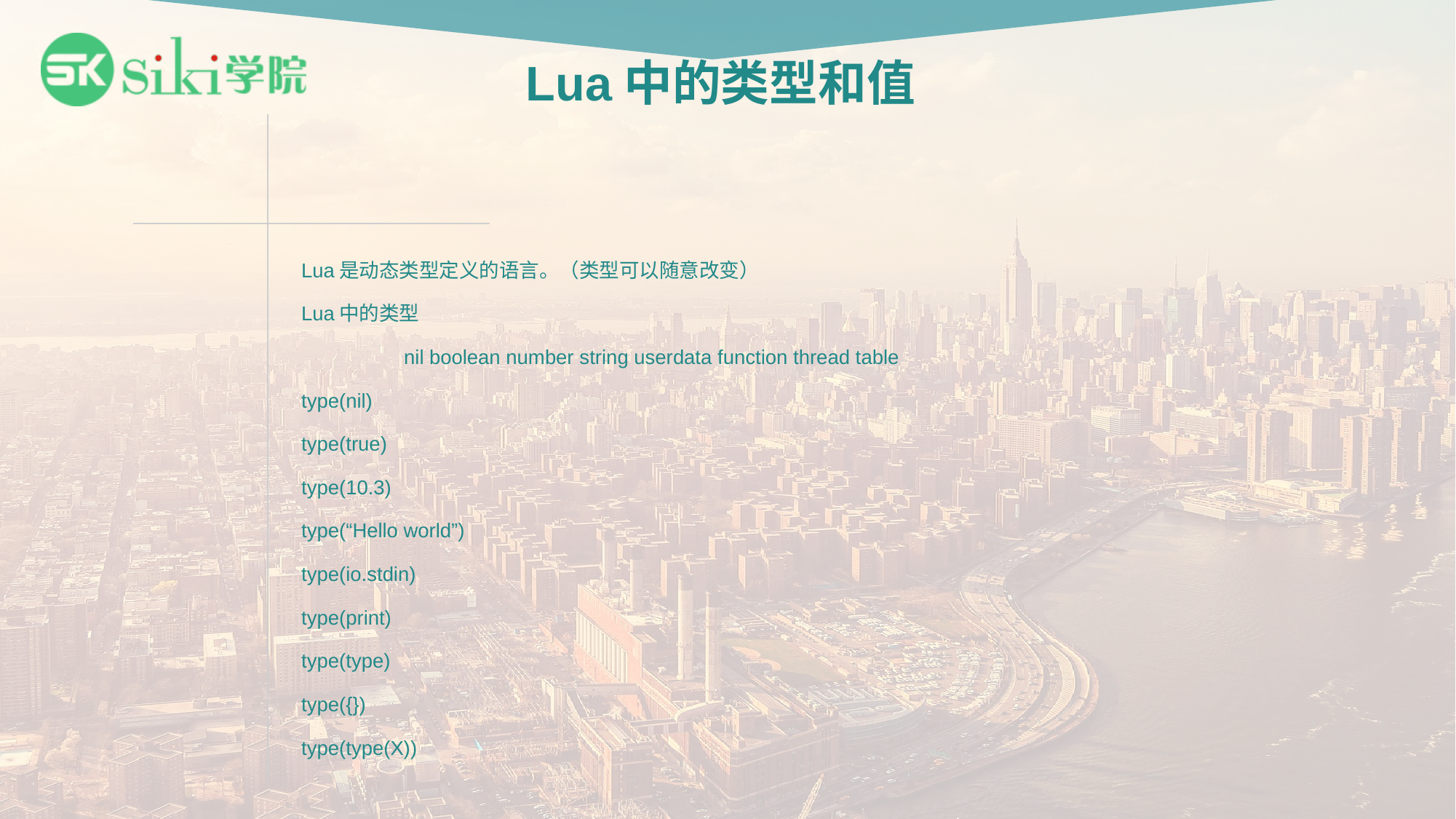

# Lua中的类型和值
Lua是动态类型定义的语言。（类型可以随意改变）
Lua中的类型
	nil boolean number string userdata function thread table
type(nil)
type(true)
type(10.3)
type(“Hello world”)
type(io.stdin)
type(print)
type(type)
type({})
type(type(X))